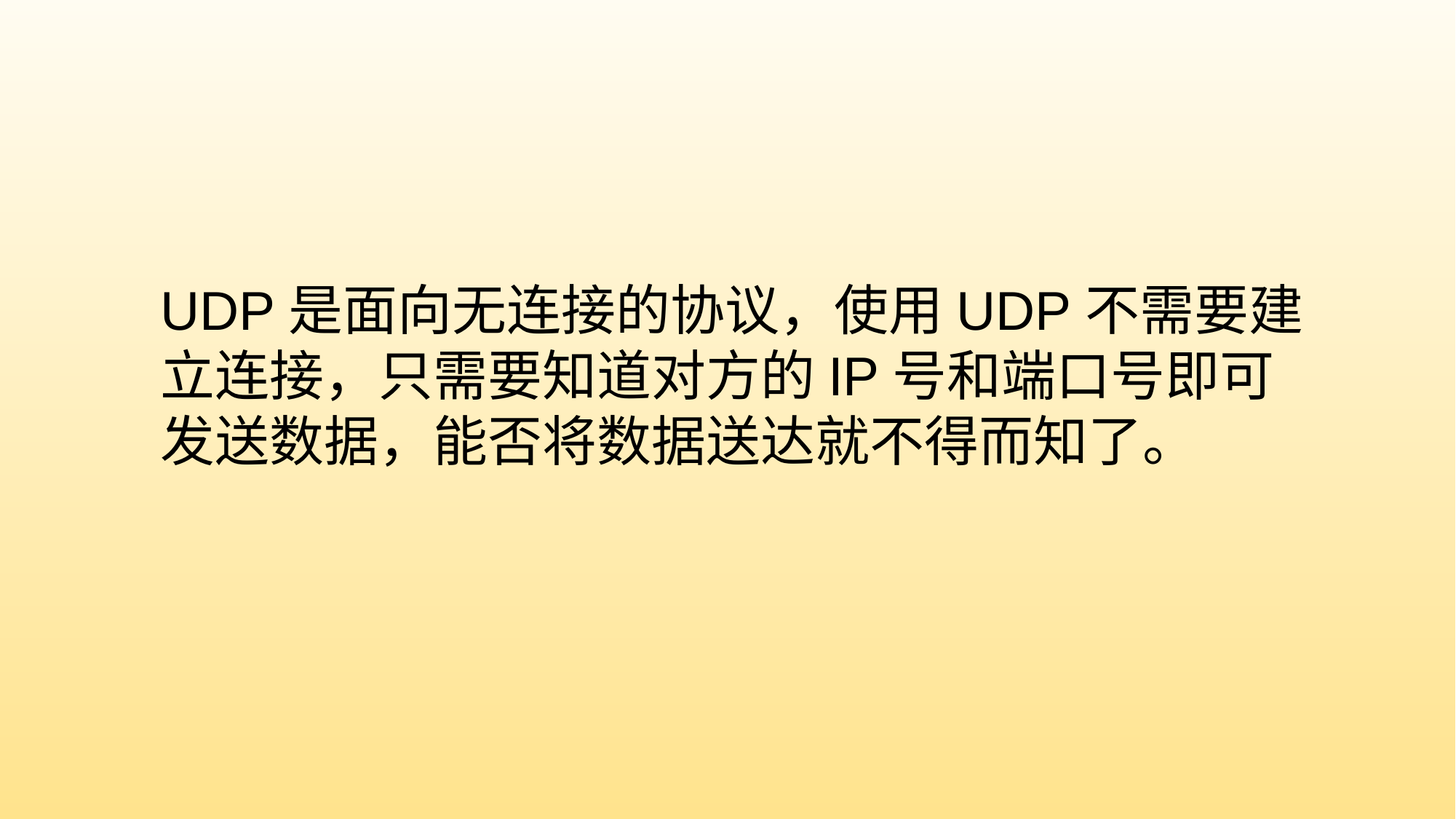

UDP是面向无连接的协议，使用UDP不需要建立连接，只需要知道对方的IP号和端口号即可发送数据，能否将数据送达就不得而知了。